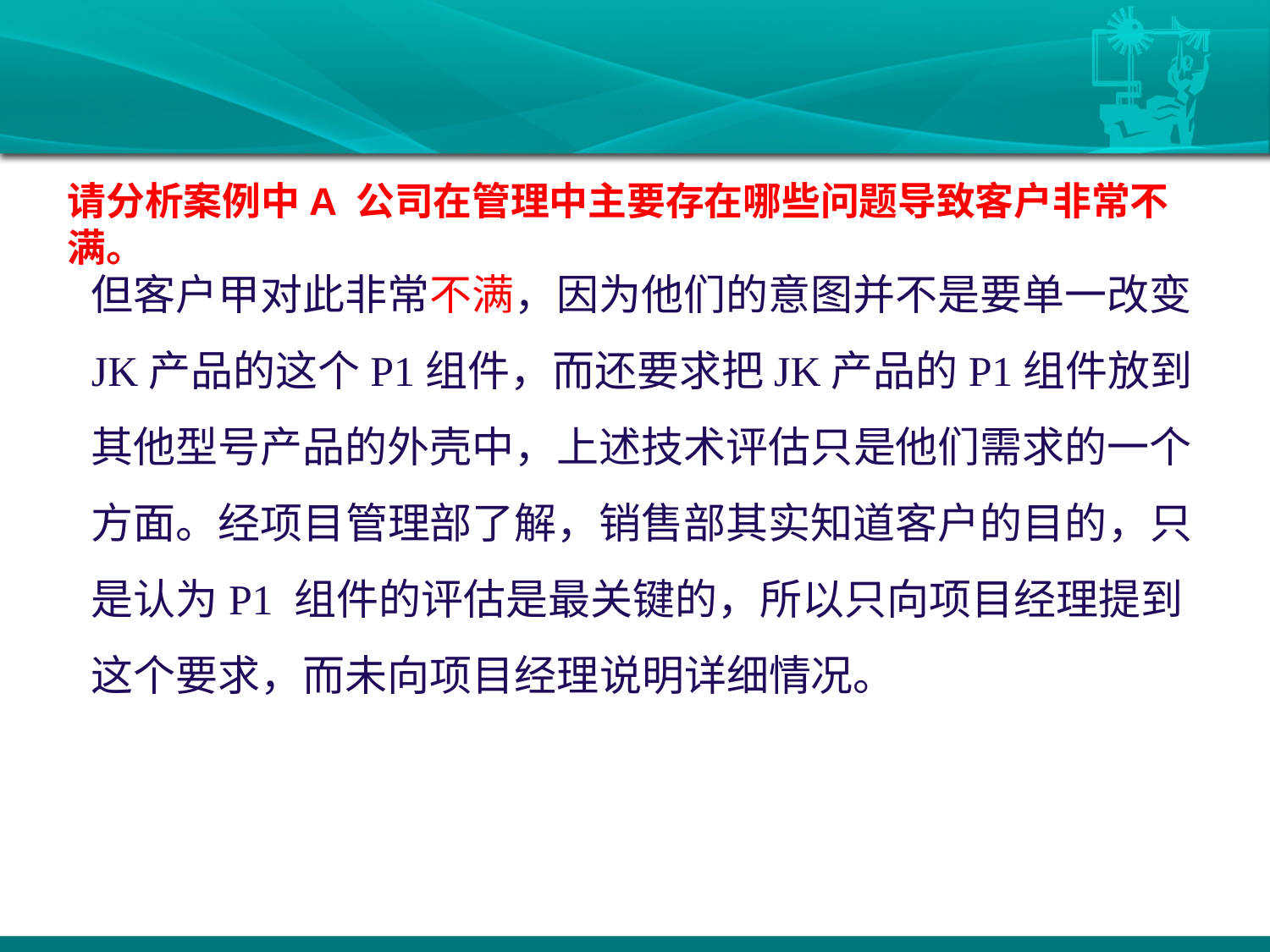

请分析案例中A 公司在管理中主要存在哪些问题导致客户非常不满。
但客户甲对此非常不满，因为他们的意图并不是要单一改变JK产品的这个P1组件，而还要求把JK产品的P1组件放到其他型号产品的外壳中，上述技术评估只是他们需求的一个方面。经项目管理部了解，销售部其实知道客户的目的，只是认为P1 组件的评估是最关键的，所以只向项目经理提到这个要求，而未向项目经理说明详细情况。